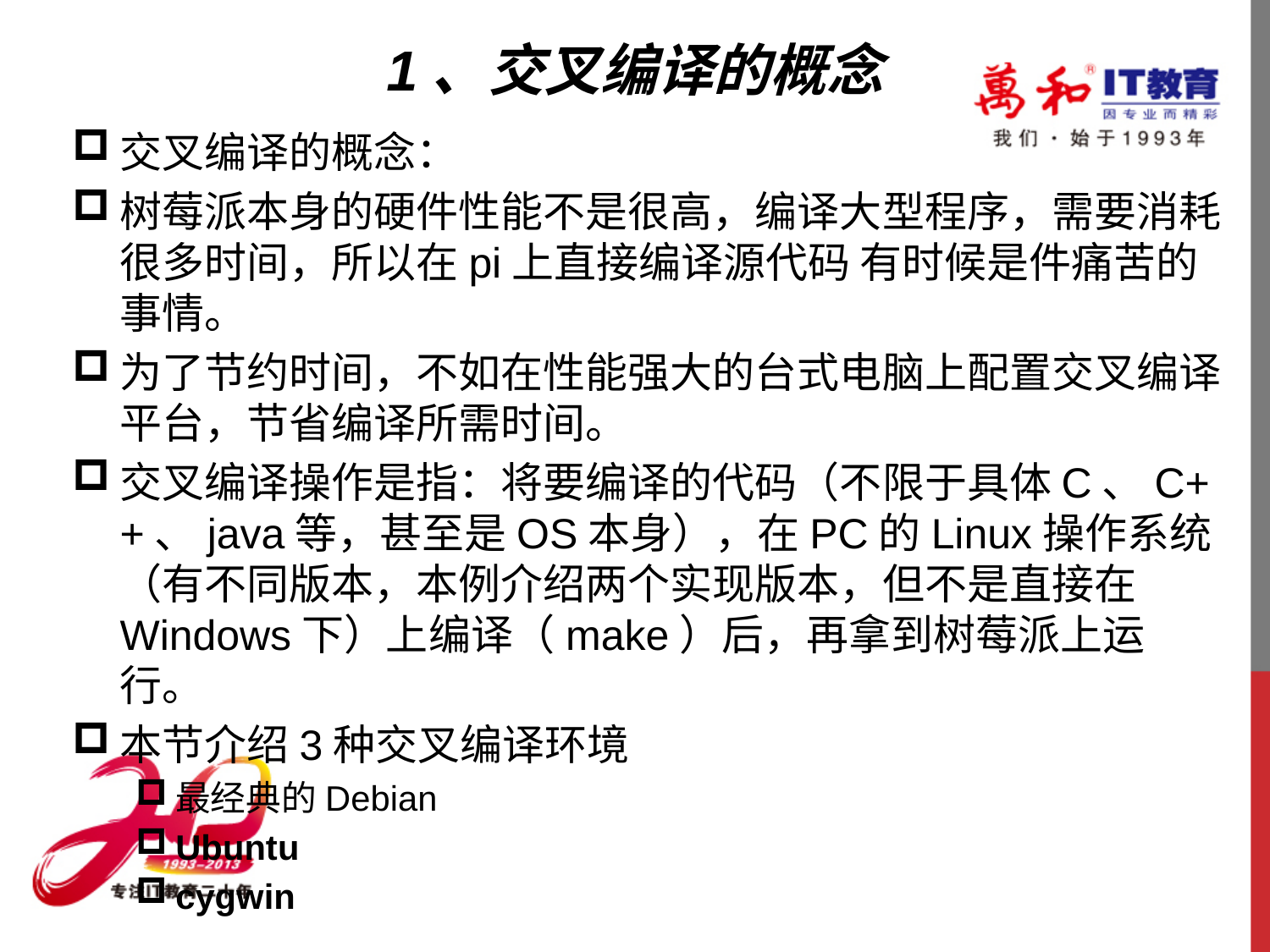

# 1、交叉编译的概念
交叉编译的概念：
树莓派本身的硬件性能不是很高，编译大型程序，需要消耗很多时间，所以在pi上直接编译源代码 有时候是件痛苦的事情。
为了节约时间，不如在性能强大的台式电脑上配置交叉编译平台，节省编译所需时间。
交叉编译操作是指：将要编译的代码（不限于具体C、C++、java等，甚至是OS本身），在PC的Linux操作系统（有不同版本，本例介绍两个实现版本，但不是直接在Windows下）上编译（make）后，再拿到树莓派上运行。
本节介绍3种交叉编译环境
最经典的Debian
Ubuntu
cygwin